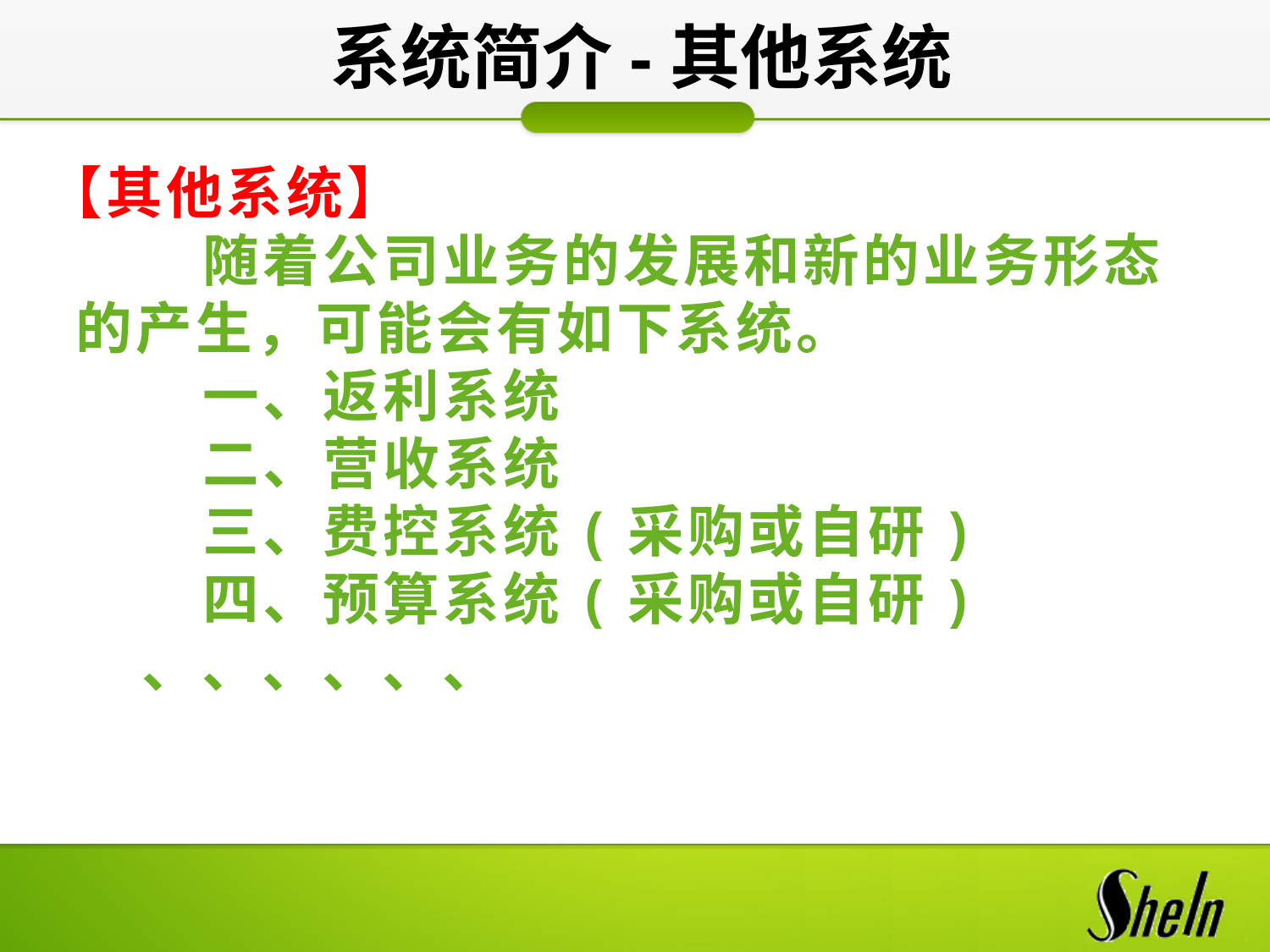

系统简介-其他系统
【其他系统】
 	 随着公司业务的发展和新的业务形态
 的产生，可能会有如下系统。
 	 一、返利系统
	 二、营收系统
	 三、费控系统(采购或自研)
 	 四、预算系统(采购或自研)
     、、、、、、